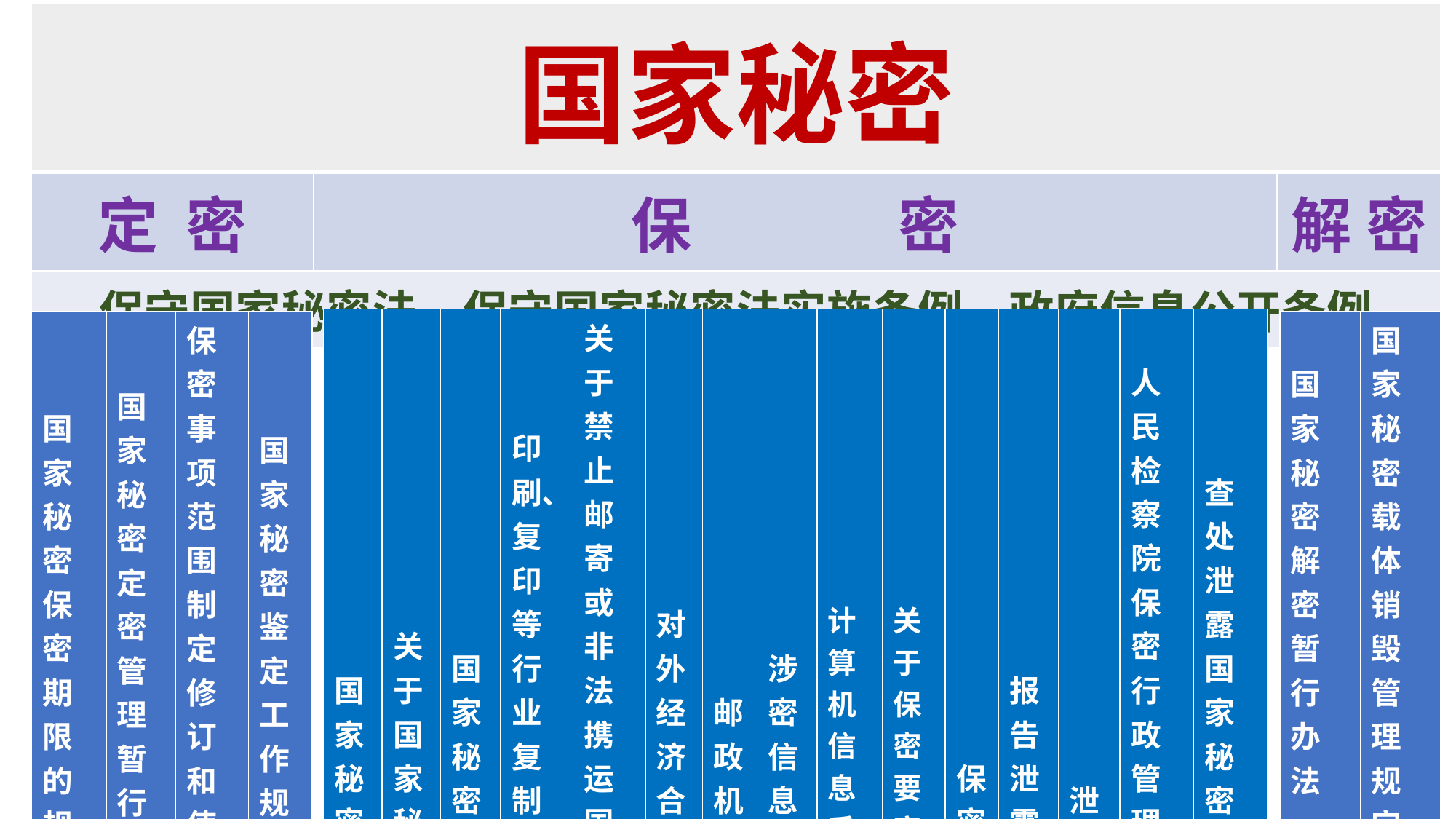

| 国家秘密 |  |  |
| --- | --- | --- |
| 定 密 | 保 密 | 解 密 |
| 保守国家秘密法、保守国家秘密法实施条例、政府信息公开条例 |  |  |
| 国家秘密设备产品的保密规定 | 关于国家秘密载体保密管理的规定 | 国家秘密载体印制资质管理办法 | 印刷、复印等行业复制国 家秘密载体暂行管理办法 | 关于禁止邮寄或非法携运国家秘密 文 件 资 料 和其他物品出境的规定 | 对外经济合作提供资料保密暂行规定 | 邮政机要通信保密管理规定 | 涉密信息系统集成资质管理办法 | 计算机信息系统国际联网保密管理规定 | 关于保密要害部门部位保密管理的规定 | 保密检査的基本要求 | 报告泄露国家秘密事件的规定 | 泄密案件查处办法 | 人民检察院保密行政管理部门 查办泄密案件若干问题的规定 | 查处泄露国家秘密案件 中密级鉴定工作的规定 |
| --- | --- | --- | --- | --- | --- | --- | --- | --- | --- | --- | --- | --- | --- | --- |
| 国家秘密解密暂行办法 | 国家秘密载体销毁管理规定 |
| --- | --- |
| 国家秘密保密期限的规定 | 国家秘密定密管理暂行规定 | 保密事项范围制定修订和使用办法 | 国家秘密鉴定工作规定 |
| --- | --- | --- | --- |